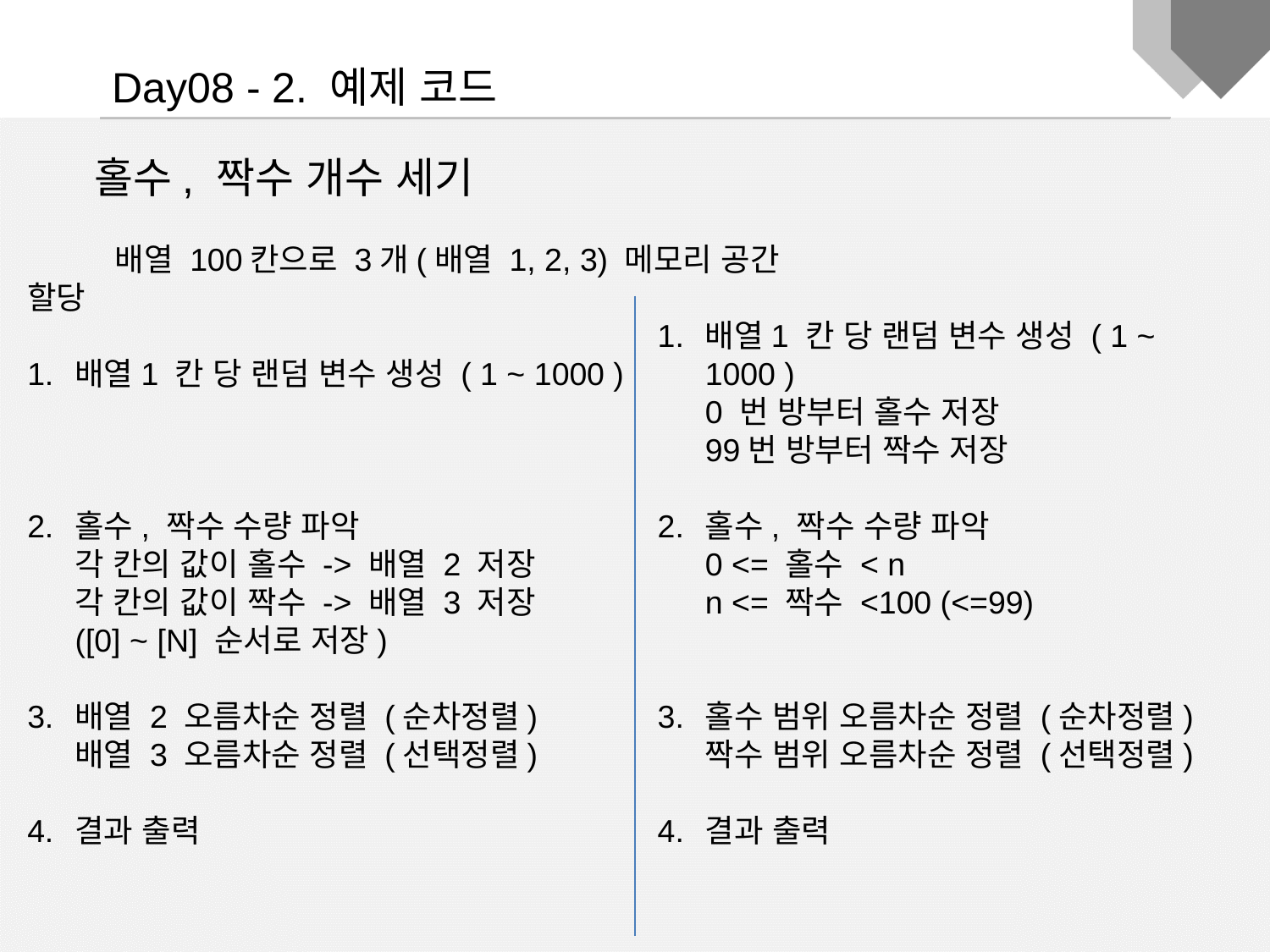

Day08 - 2. 예제 코드
      홀수, 짝수 개수 세기

         배열 100칸으로 3개(배열 1, 2, 3) 메모리 공간 할당

배열1 칸 당 랜덤 변수 생성 ( 1 ~ 1000 )

홀수, 짝수 수량 파악
각 칸의 값이 홀수 -> 배열 2 저장
각 칸의 값이 짝수 -> 배열 3 저장
([0] ~ [N] 순서로 저장)

배열 2 오름차순 정렬 (순차정렬)
배열 3 오름차순 정렬 (선택정렬)

결과 출력

배열1 칸 당 랜덤 변수 생성 ( 1 ~ 1000 )
0 번 방부터 홀수 저장
99번 방부터 짝수 저장

홀수, 짝수 수량 파악
0 <= 홀수 < n
n <= 짝수 <100 (<=99)

홀수 범위 오름차순 정렬 (순차정렬)
짝수 범위 오름차순 정렬 (선택정렬)

결과 출력